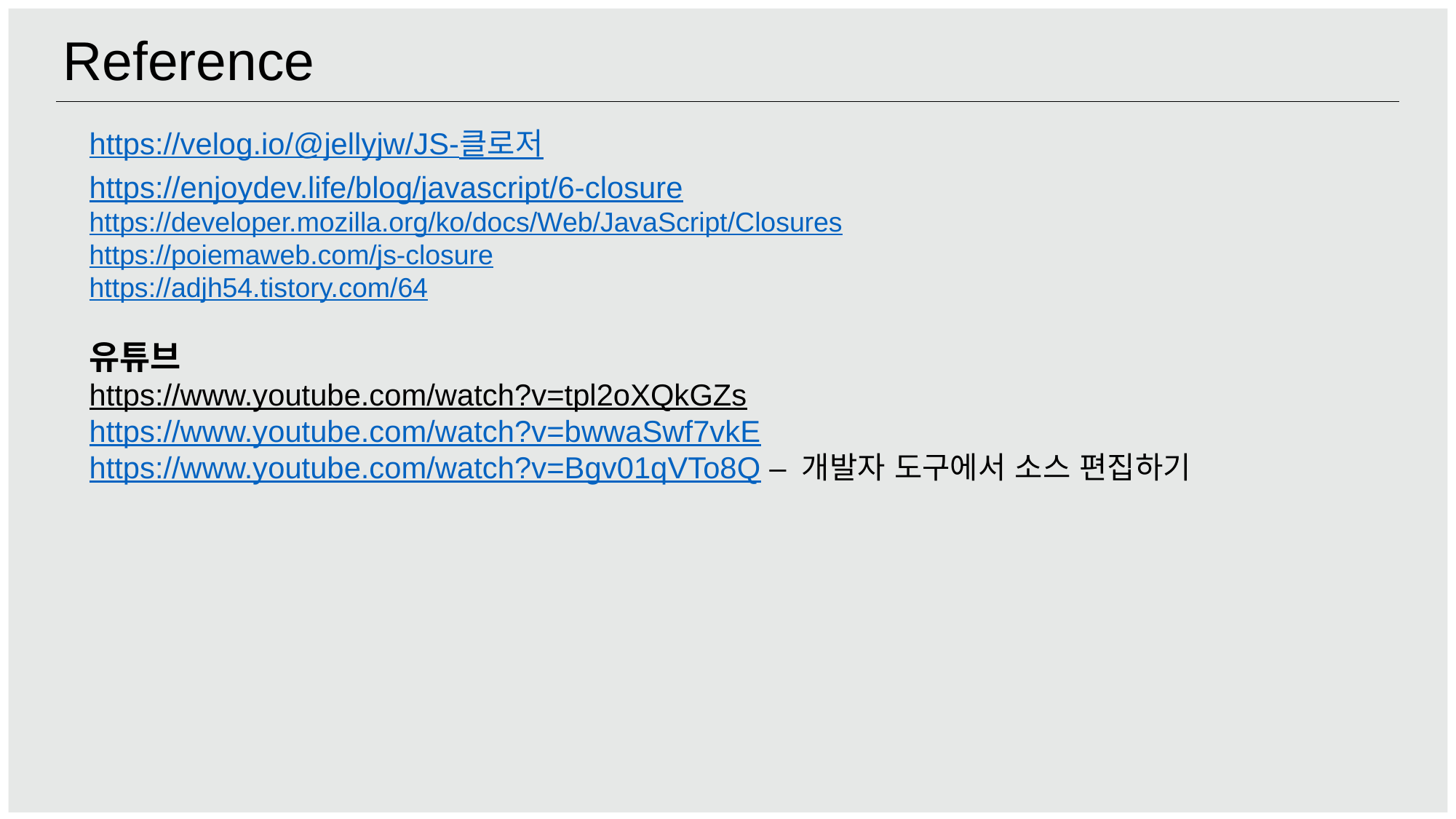

Reference
https://velog.io/@jellyjw/JS-클로저
https://enjoydev.life/blog/javascript/6-closure
https://developer.mozilla.org/ko/docs/Web/JavaScript/Closures
https://poiemaweb.com/js-closure
https://adjh54.tistory.com/64

유튜브
https://www.youtube.com/watch?v=tpl2oXQkGZs https://www.youtube.com/watch?v=bwwaSwf7vkE
https://www.youtube.com/watch?v=Bgv01qVTo8Q – 개발자 도구에서 소스 편집하기